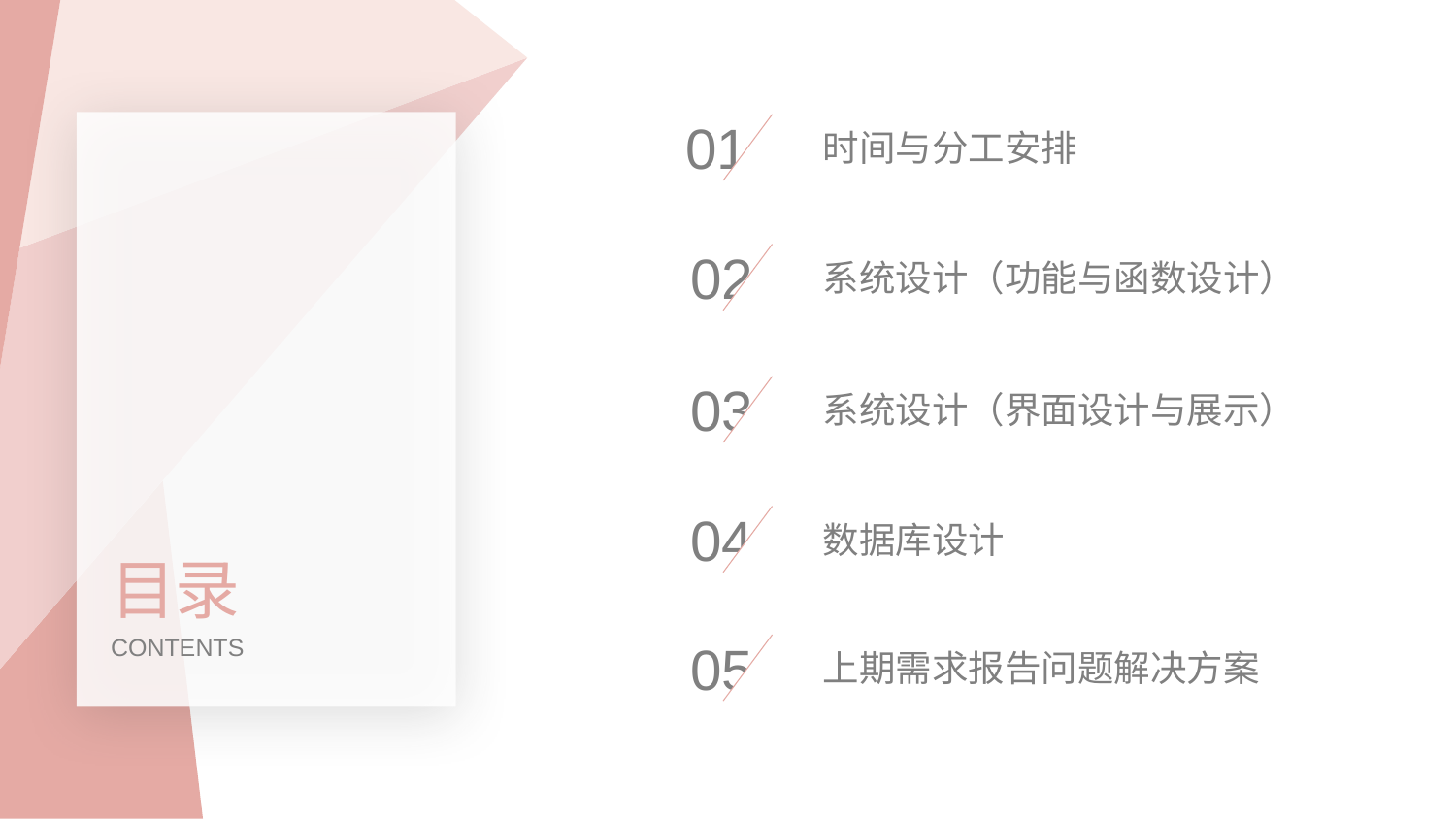

01

时间与分工安排
02

系统设计（功能与函数设计）
03

系统设计（界面设计与展示）
04

数据库设计
目录
CONTENTS
05

上期需求报告问题解决方案